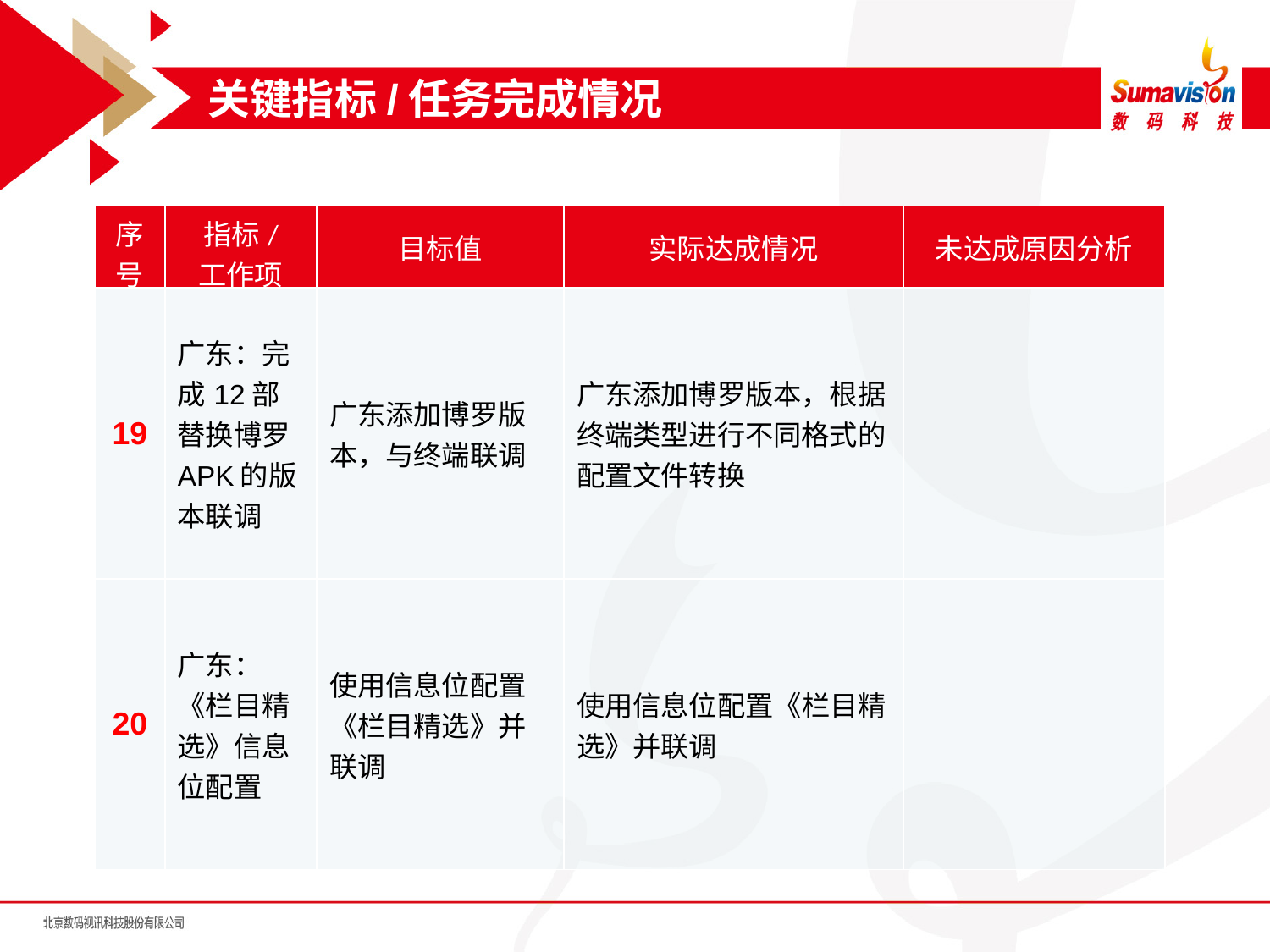

关键指标/任务完成情况
| 序号 | 指标/ 工作项 | 目标值 | 实际达成情况 | 未达成原因分析 |
| --- | --- | --- | --- | --- |
| 19 | 广东：完成12部替换博罗APK的版本联调 | 广东添加博罗版本，与终端联调 | 广东添加博罗版本，根据终端类型进行不同格式的配置文件转换 |  |
| 20 | 广东：《栏目精选》信息位配置 | 使用信息位配置《栏目精选》并联调 | 使用信息位配置《栏目精选》并联调 |  |